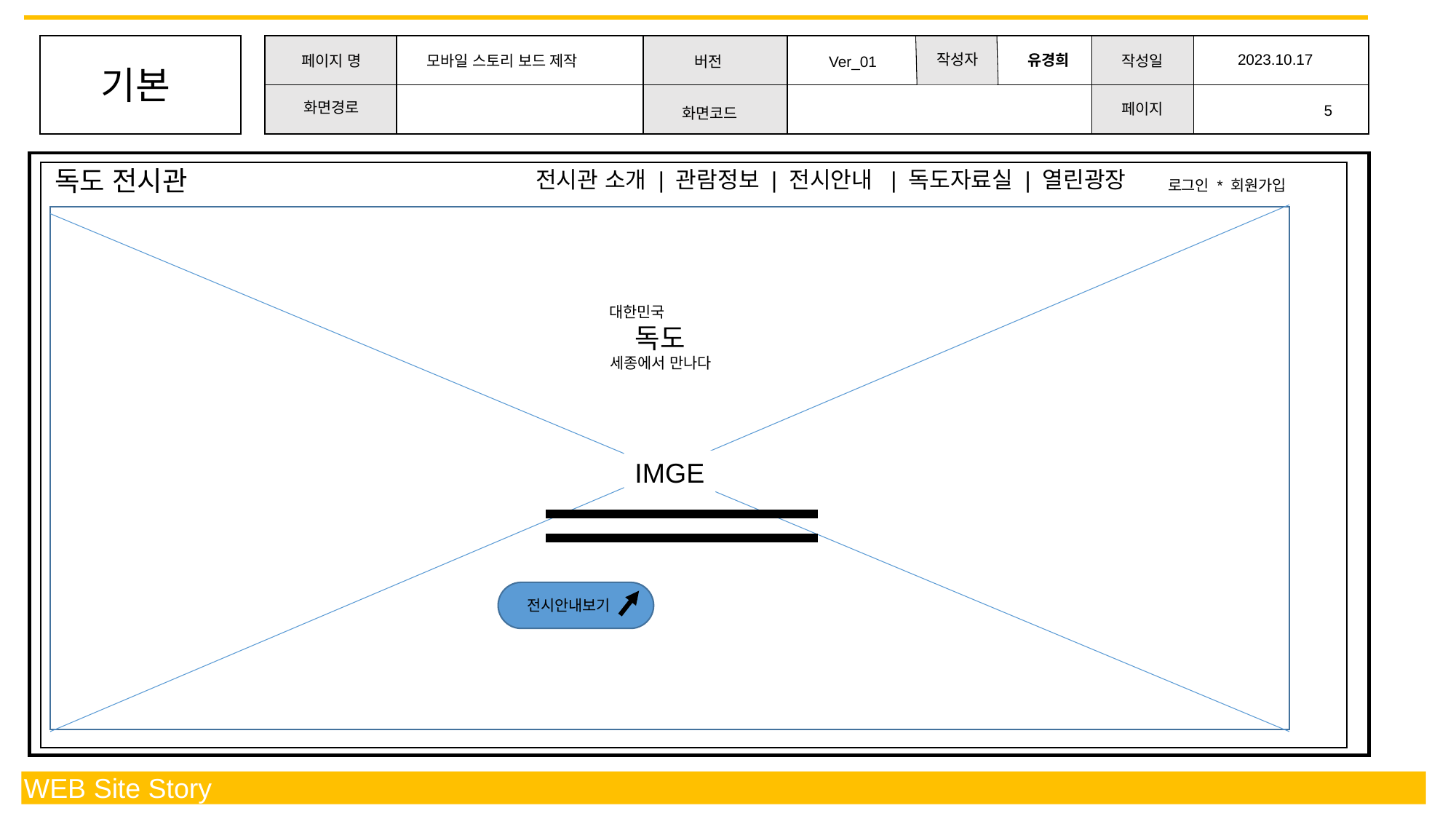

작성자
2023.10.17
유경희
작성일
페이지 명
모바일 스토리 보드 제작
Ver_01
버전

기본
화면경로
페이지
5
화면코드

독도 전시관
전시관 소개 | 관람정보 | 전시안내  | 독도자료실 | 열린광장
로그인 * 회원가입

대한민국
독도
세종에서 만나다
IMGE

전시안내보기
WEB Site Story